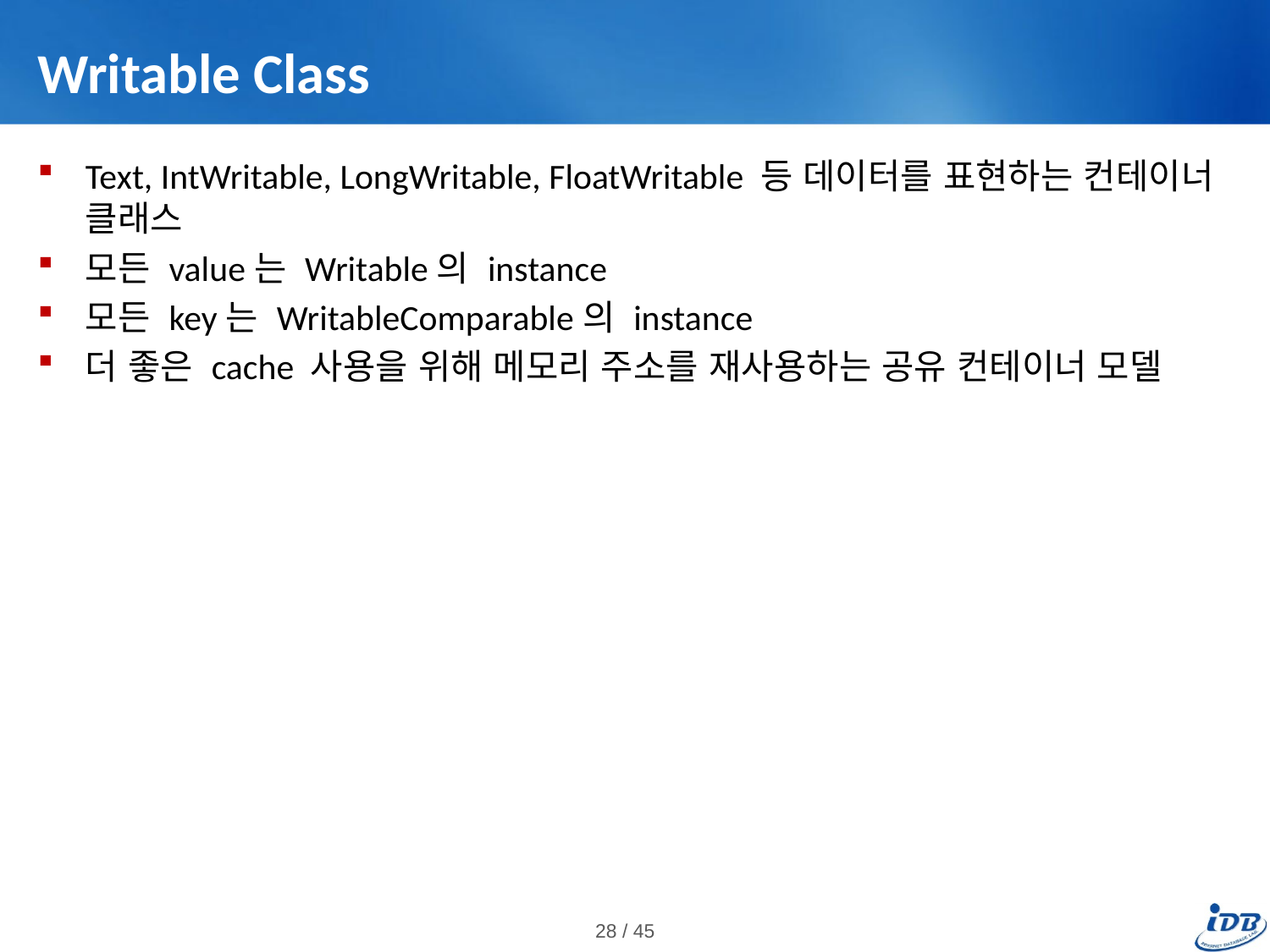

# Writable Class
Text, IntWritable, LongWritable, FloatWritable 등 데이터를 표현하는 컨테이너 클래스
모든 value는 Writable의 instance
모든 key는 WritableComparable의 instance
더 좋은 cache 사용을 위해 메모리 주소를 재사용하는 공유 컨테이너 모델